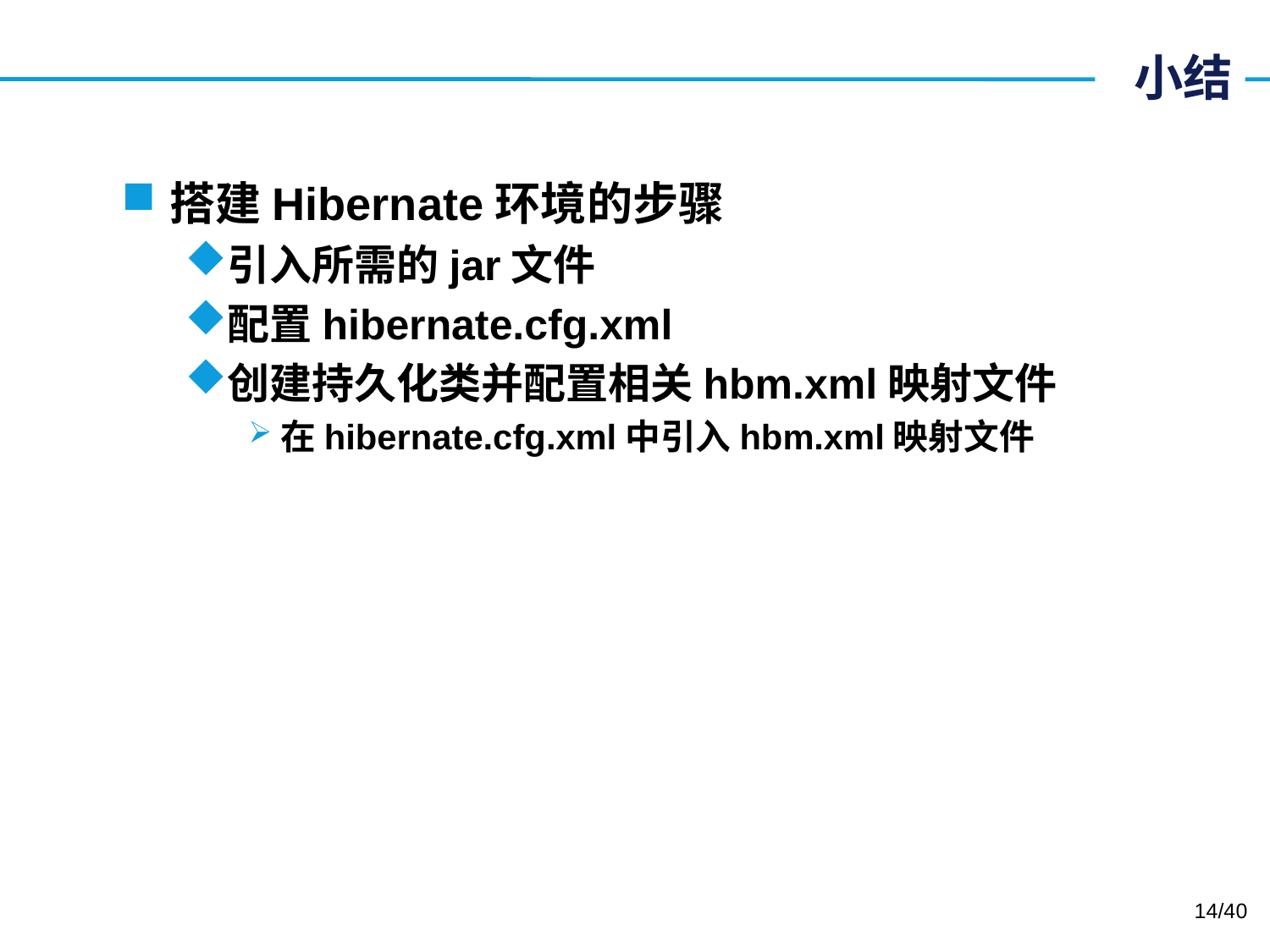

# 小结
搭建Hibernate环境的步骤
引入所需的jar文件
配置hibernate.cfg.xml
创建持久化类并配置相关hbm.xml映射文件
在hibernate.cfg.xml中引入hbm.xml映射文件

14/40